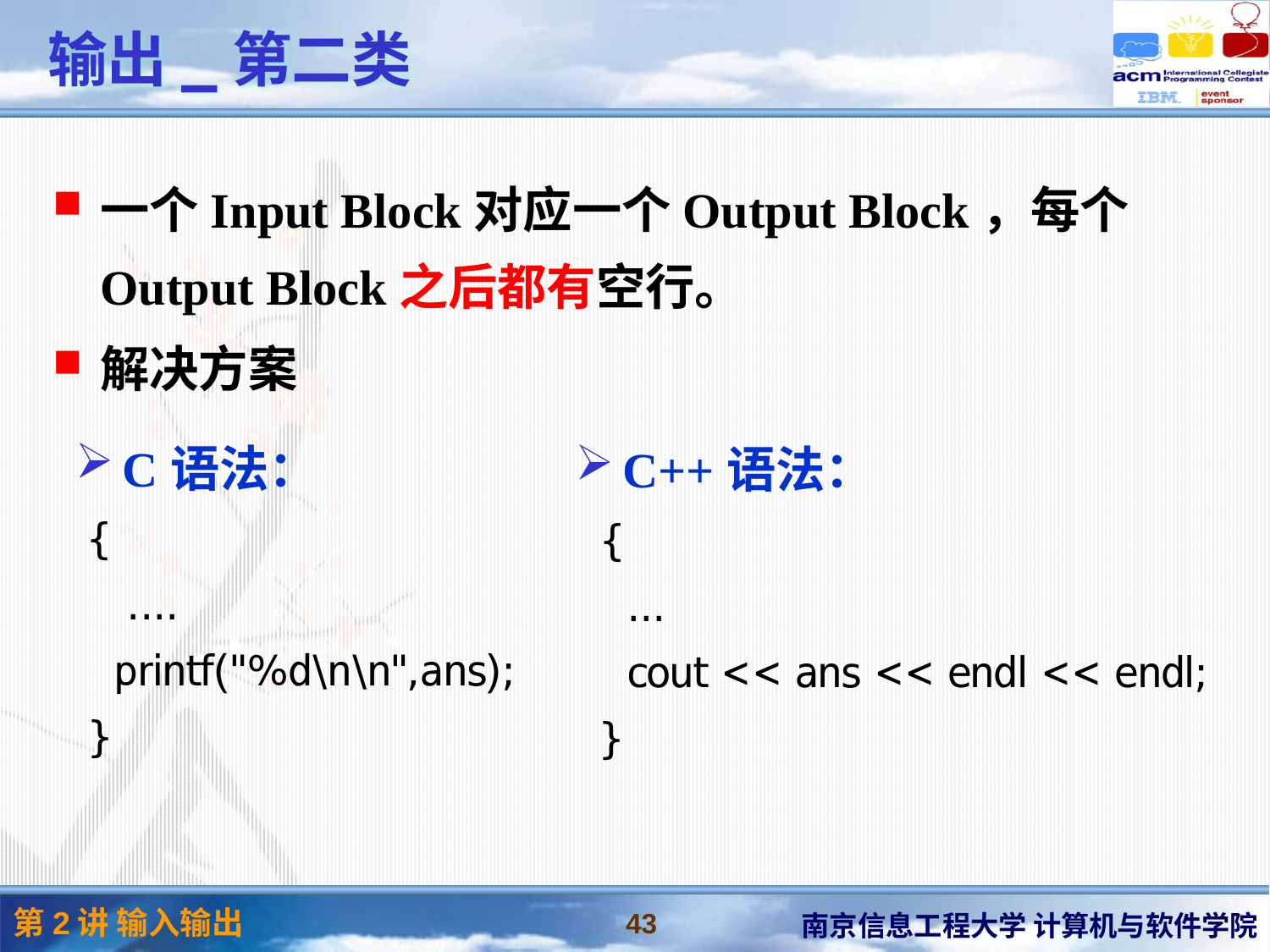

# 输出_第二类
一个Input Block对应一个Output Block，每个Output Block之后都有空行。
解决方案
C语法：
 {
    ....
   printf("%d\n\n",ans);
 }
C++语法：
  {
    ...
    cout << ans << endl << endl;
  }